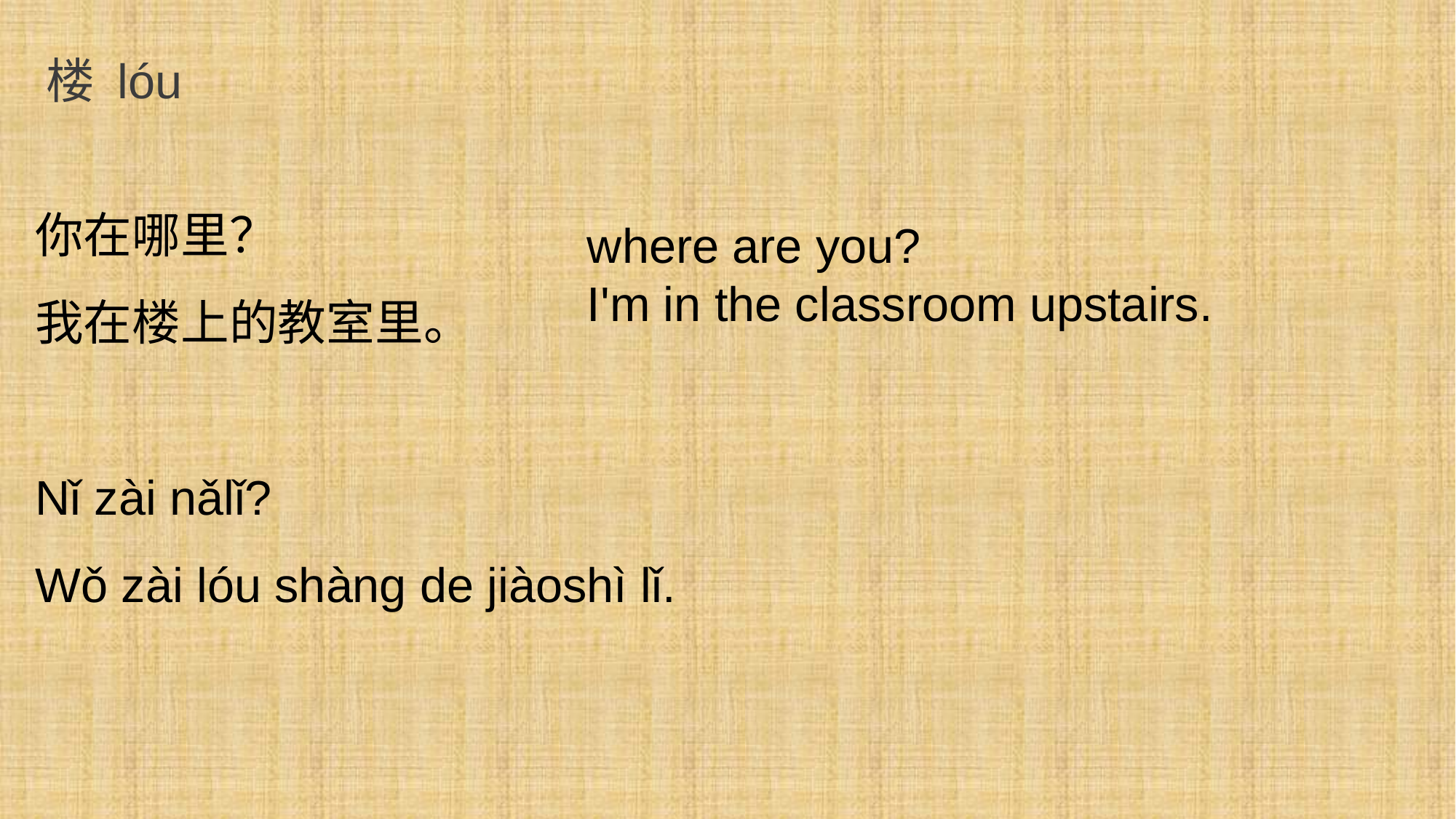

楼 lóu
你在哪里？
我在楼上的教室里。

Nǐ zài nǎlǐ?
Wǒ zài lóu shàng de jiàoshì lǐ.
where are you?
I'm in the classroom upstairs.